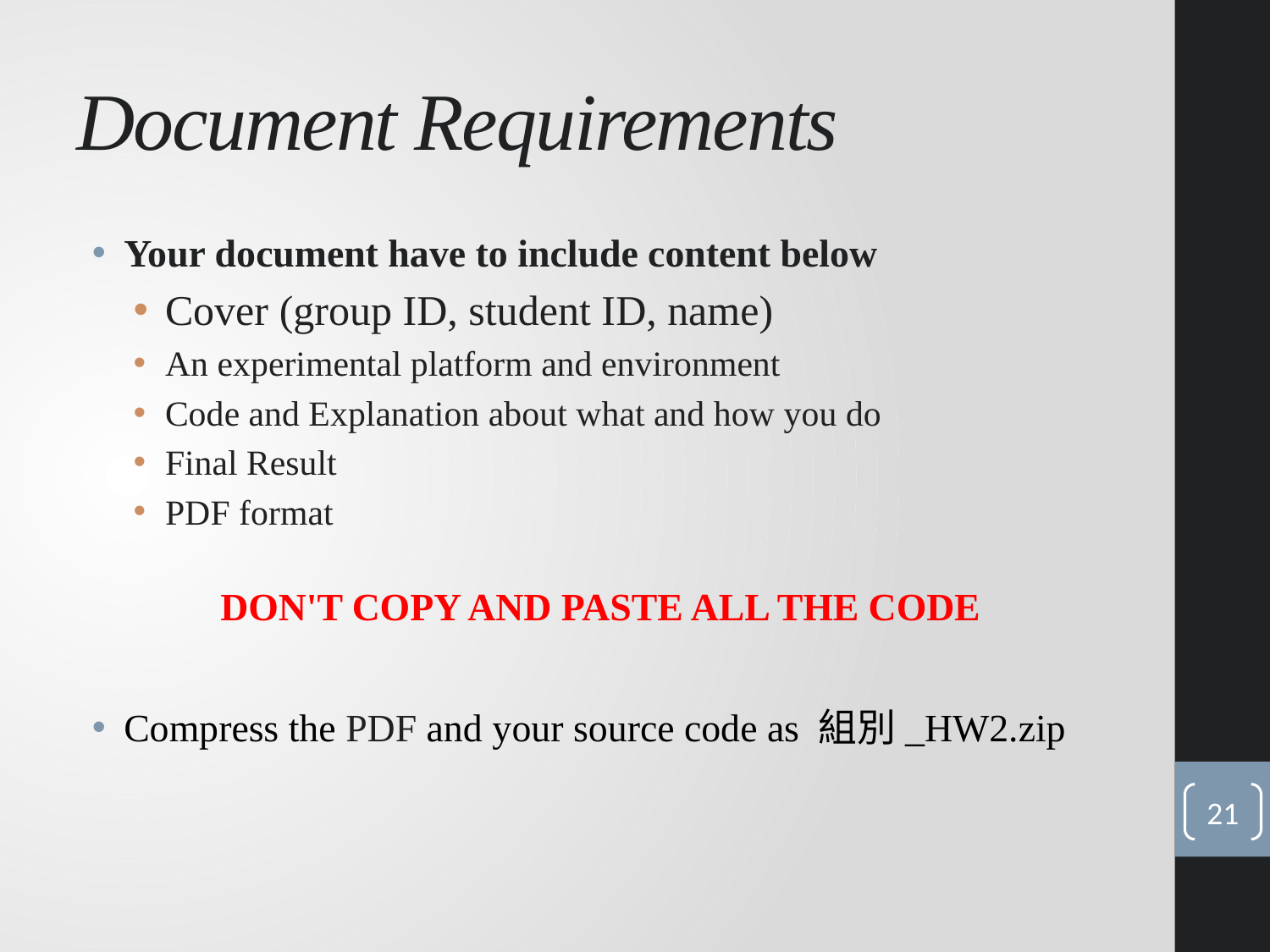

# Document Requirements
Your document have to include content below
Cover (group ID, student ID, name)
An experimental platform and environment
Code and Explanation about what and how you do
Final Result
PDF format

DON'T COPY AND PASTE ALL THE CODE

Compress the PDF and your source code as 組別_HW2.zip

21